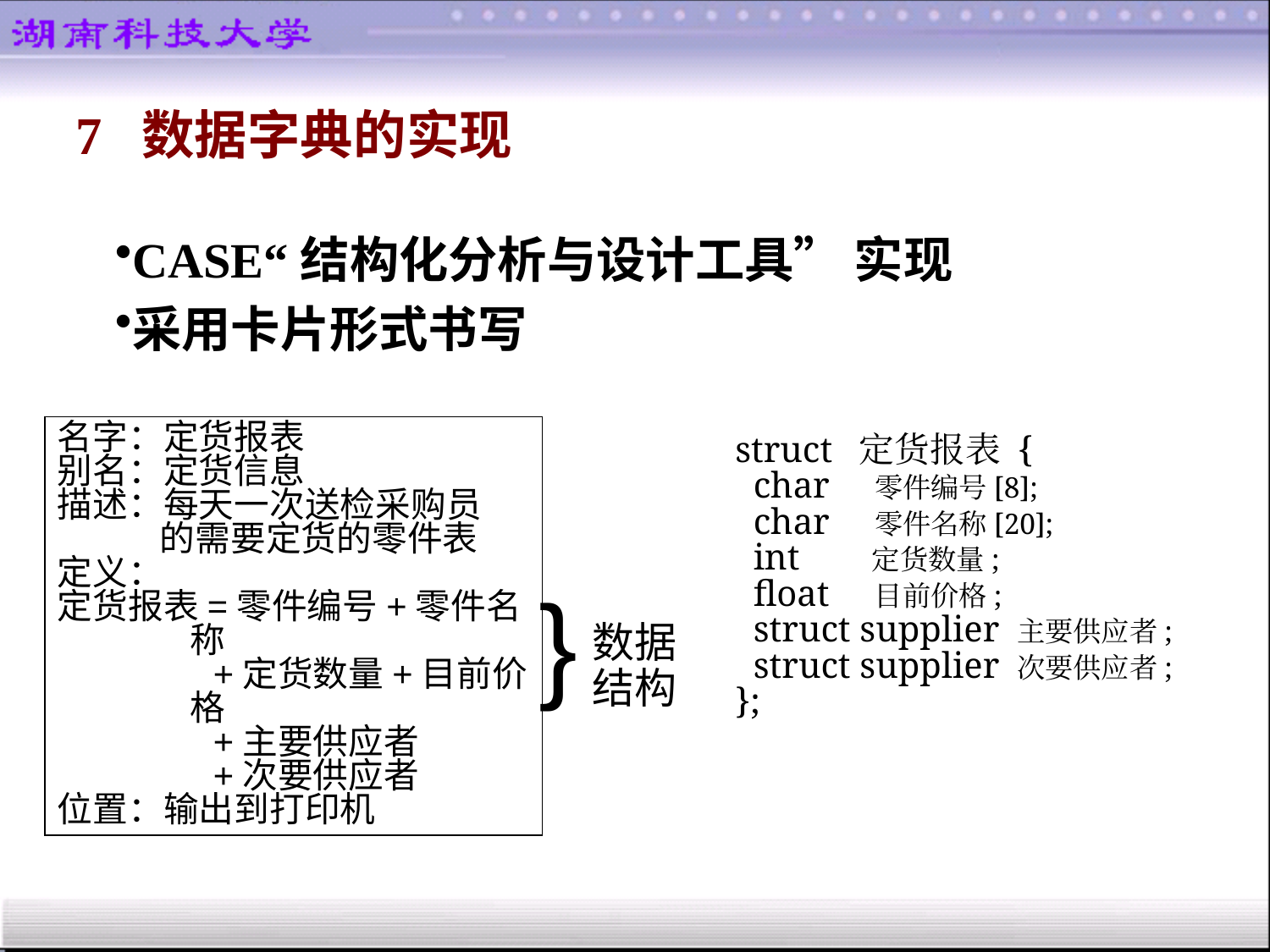

7  数据字典的实现
CASE“结构化分析与设计工具” 实现
采用卡片形式书写
名字：定货报表
别名：定货信息
描述：每天一次送检采购员
            的需要定货的零件表
定义：
定货报表=零件编号+零件名称
                +定货数量+目前价格
                +主要供应者
                +次要供应者
位置：输出到打印机
struct  定货报表 {
  char    零件编号[8];
  char    零件名称[20];
  int       定货数量;
  float    目前价格;
  struct supplier 主要供应者;
  struct supplier 次要供应者;
};
}
数据
结构